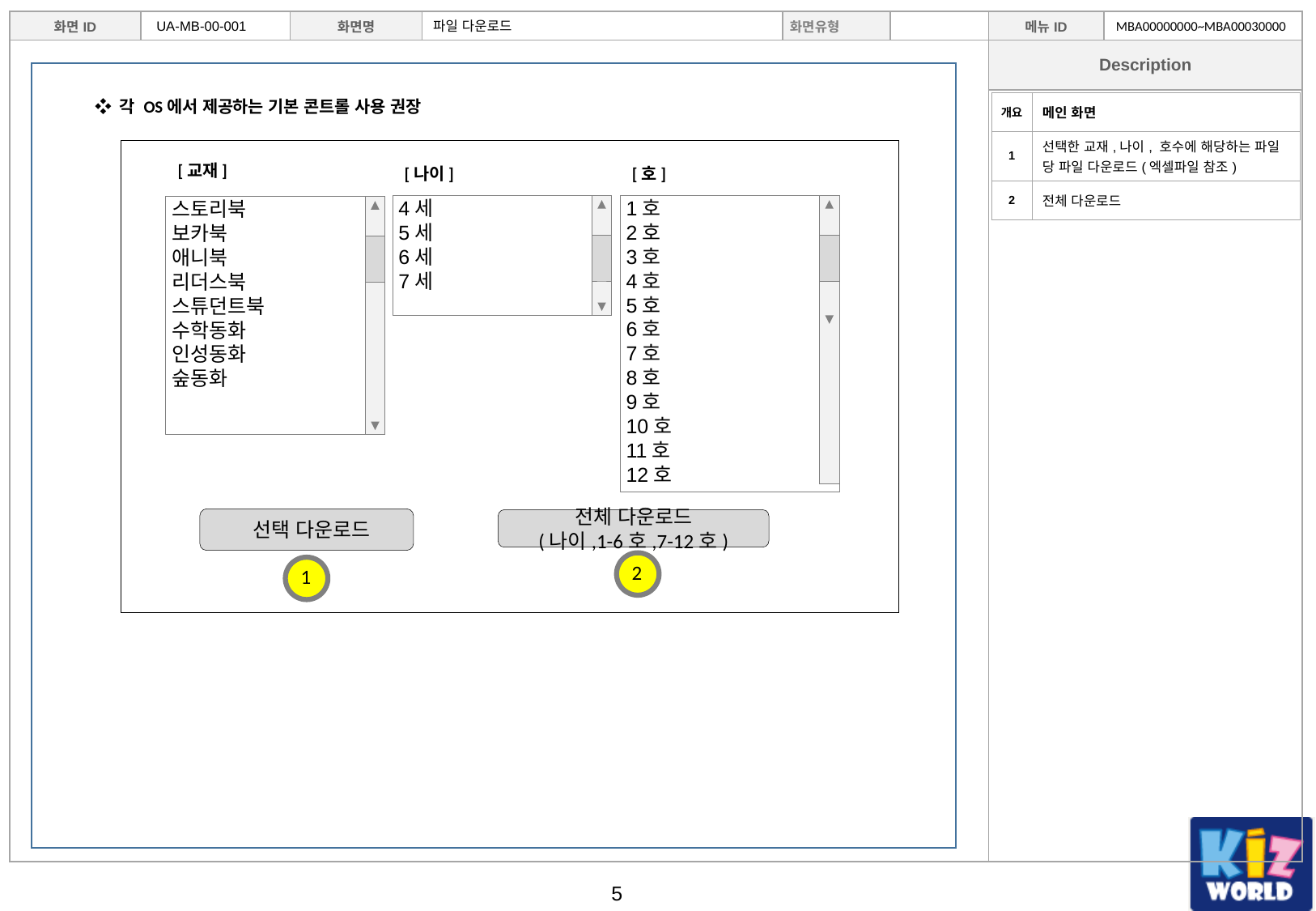

MBA00000000~MBA00030000
UA-MB-00-001
파일 다운로드
❖ 각 OS에서 제공하는 기본 콘트롤 사용 권장
| 개요 | 메인 화면 |
| --- | --- |
| 1 | 선택한 교재,나이, 호수에 해당하는 파일 당 파일 다운로드(엑셀파일 참조) |
| 2 | 전체 다운로드 |

[교재]
[나이]
[호]

4세
5세
6세
7세

1호
2호
3호
4호
5호
6호
7호
8호
9호
10호
11호
12호
스토리북
보카북
애니북
리더스북
스튜던트북
수학동화
인성동화
숲동화

 선택 다운로드
전체 다운로드
(나이,1-6호,7-12호)

2

1